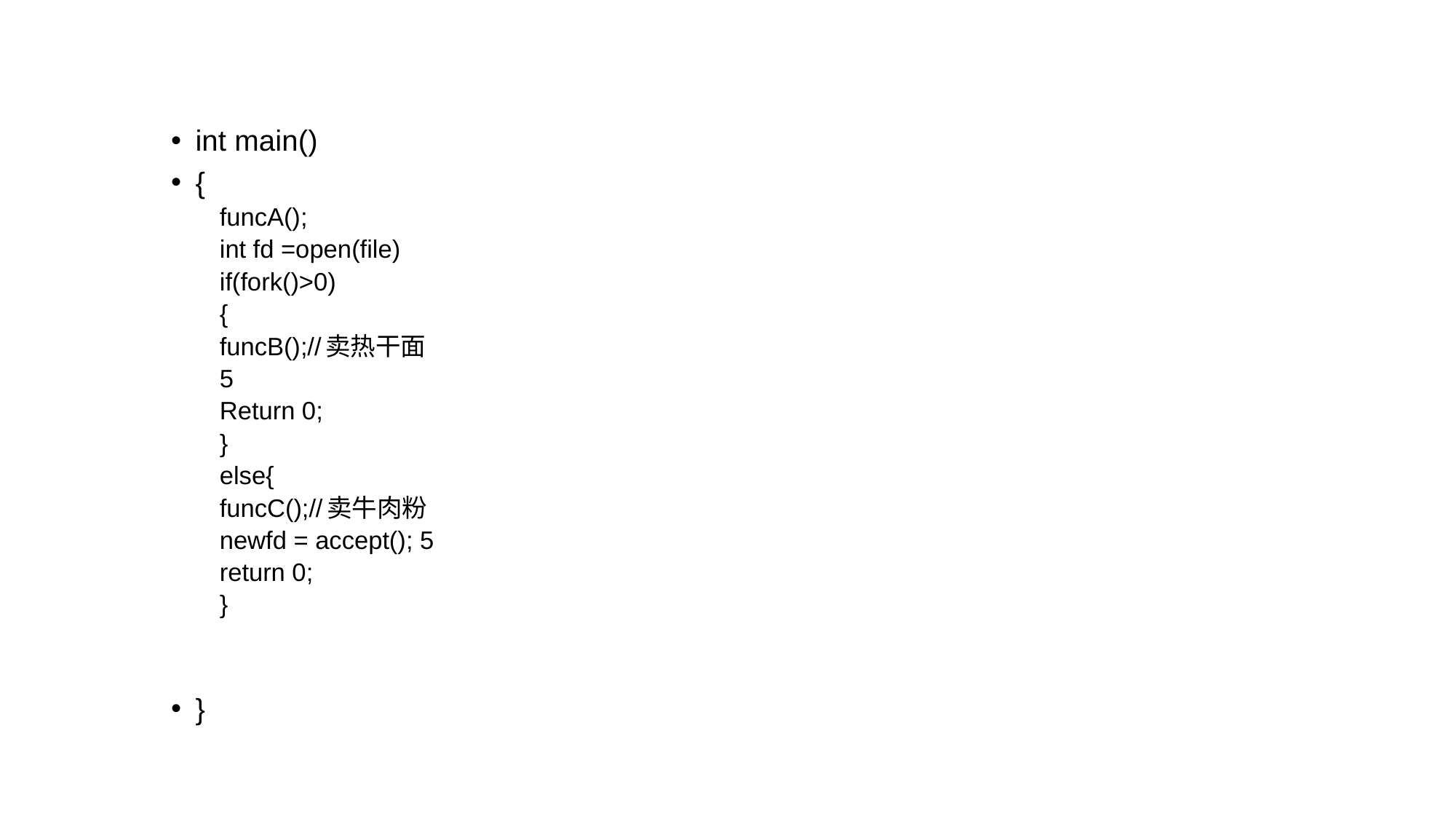

int main()
{
	funcA();
	int fd =open(file)
	if(fork()>0)
	{
		funcB();//卖热干面
		5
		Return 0;
	}
	else{
		funcC();//卖牛肉粉
		newfd = accept(); 5
			return 0;
	}

}